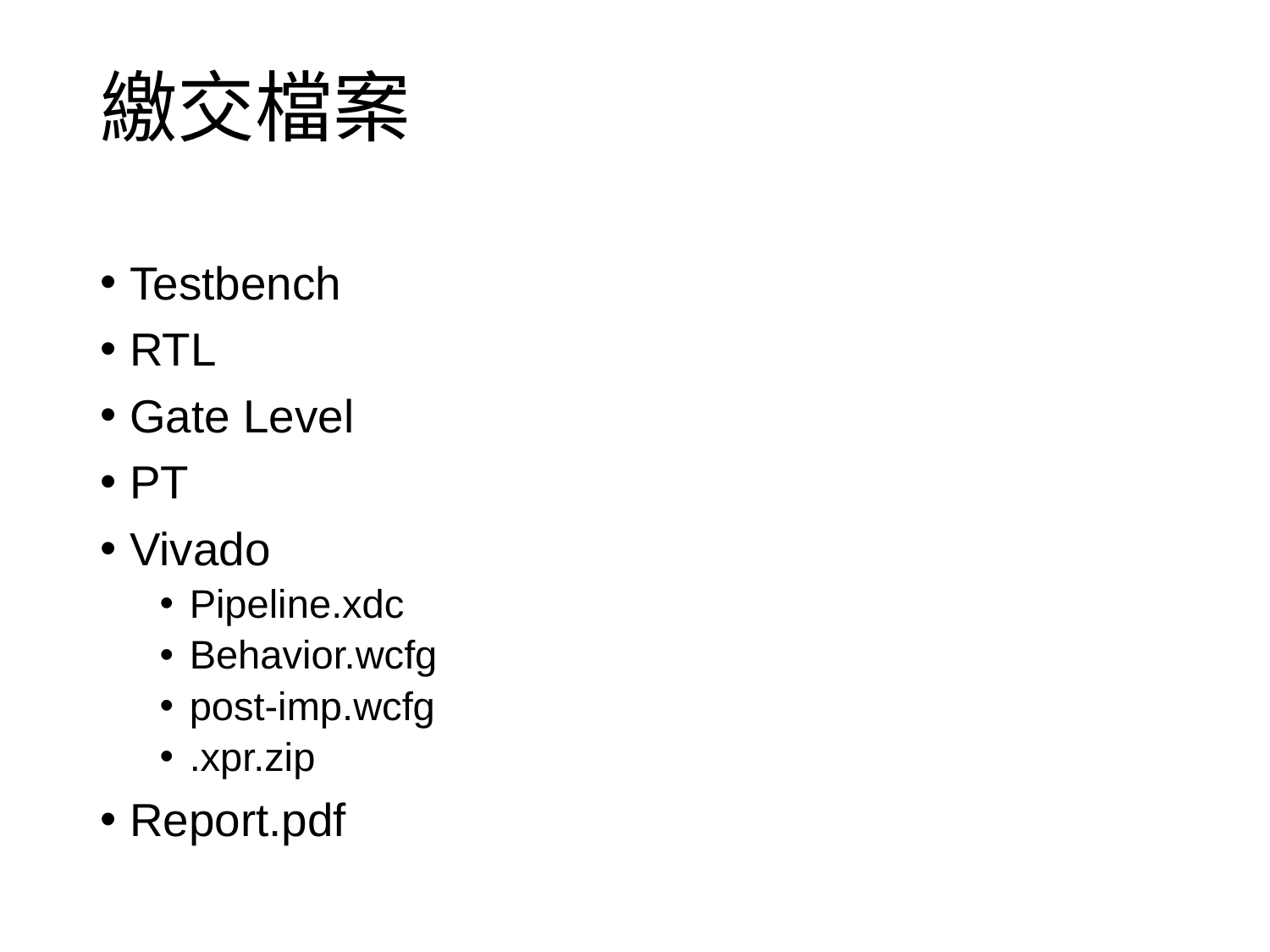

# 繳交檔案
Testbench
RTL
Gate Level
PT
Vivado
Pipeline.xdc
Behavior.wcfg
post-imp.wcfg
.xpr.zip
Report.pdf